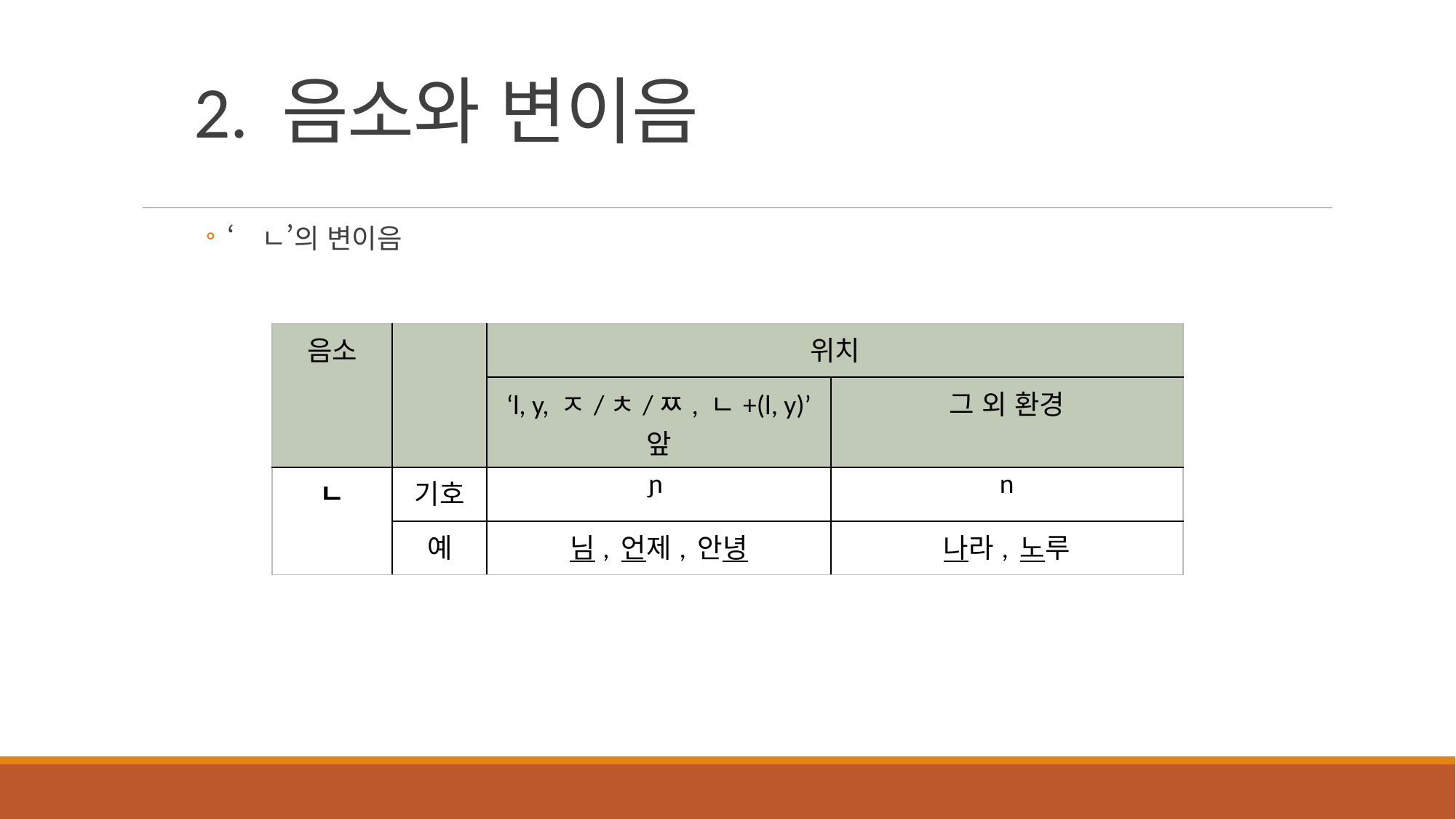

# 2. 음소와 변이음

‘ㄴ’의 변이음

| 음소 |  | 위치 |  |
| --- | --- | --- | --- |
|  |  | ‘l, y, ㅈ/ㅊ/ㅉ, ㄴ+(l, y)’ 앞 | 그 외 환경 |
| ㄴ | 기호 | ɲ | n |
|  | 예 | 님, 언제, 안녕 | 나라, 노루 |